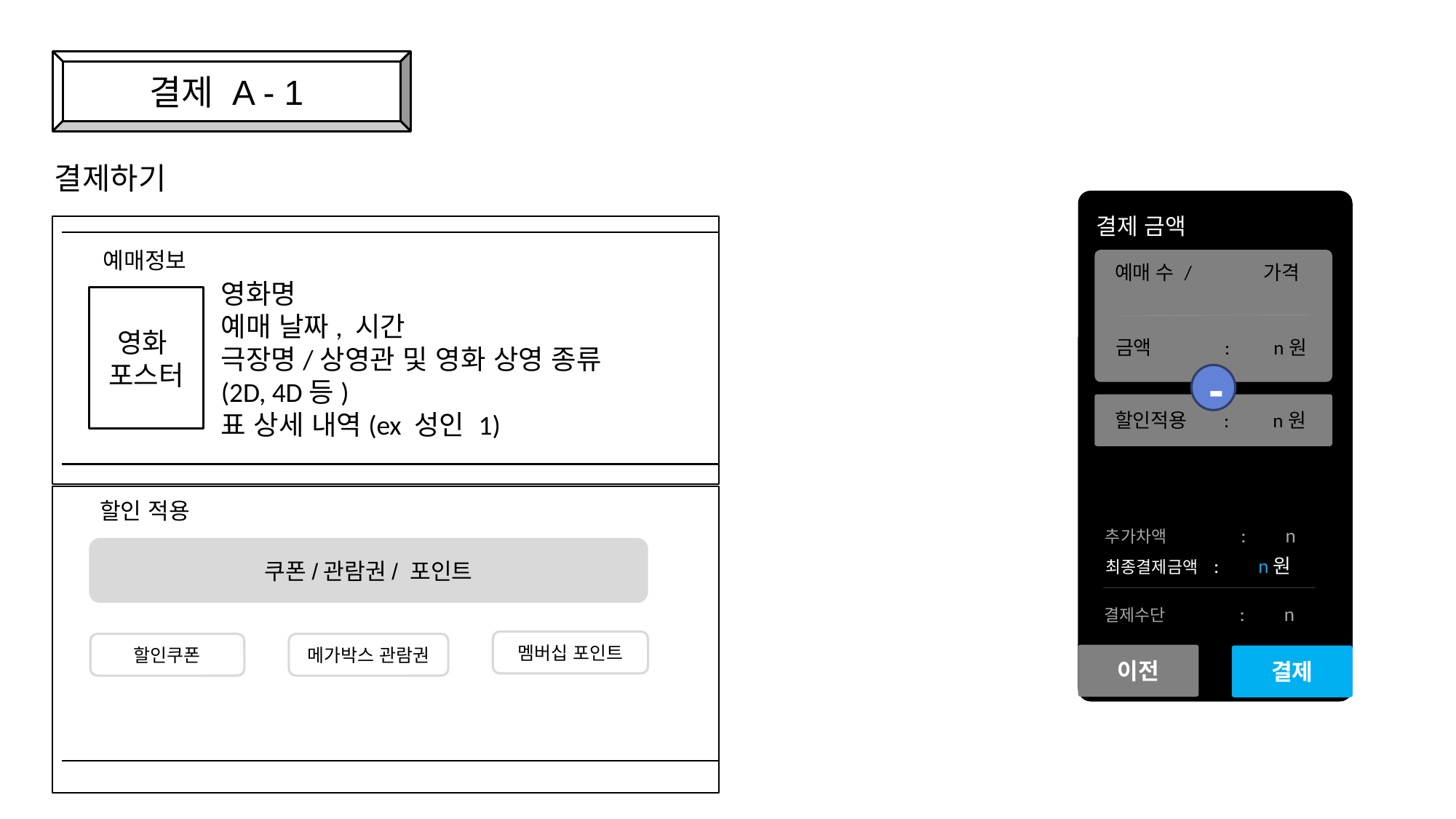

결제 A - 1
결제하기

결제 금액

예매정보

예매 수 / 	        가격
영화명
예매 날짜, 시간
극장명/상영관 및 영화 상영 종류(2D, 4D등)
표 상세 내역(ex 성인 1)
영화
포스터
금액 	:          n원
-

할인적용	:          n원

할인 적용
추가차액	    :         n
쿠폰/관람권/ 포인트
최종결제금액  :         n원
결제수단	    :         n
멤버십 포인트
할인쿠폰
메가박스 관람권
이전
결제